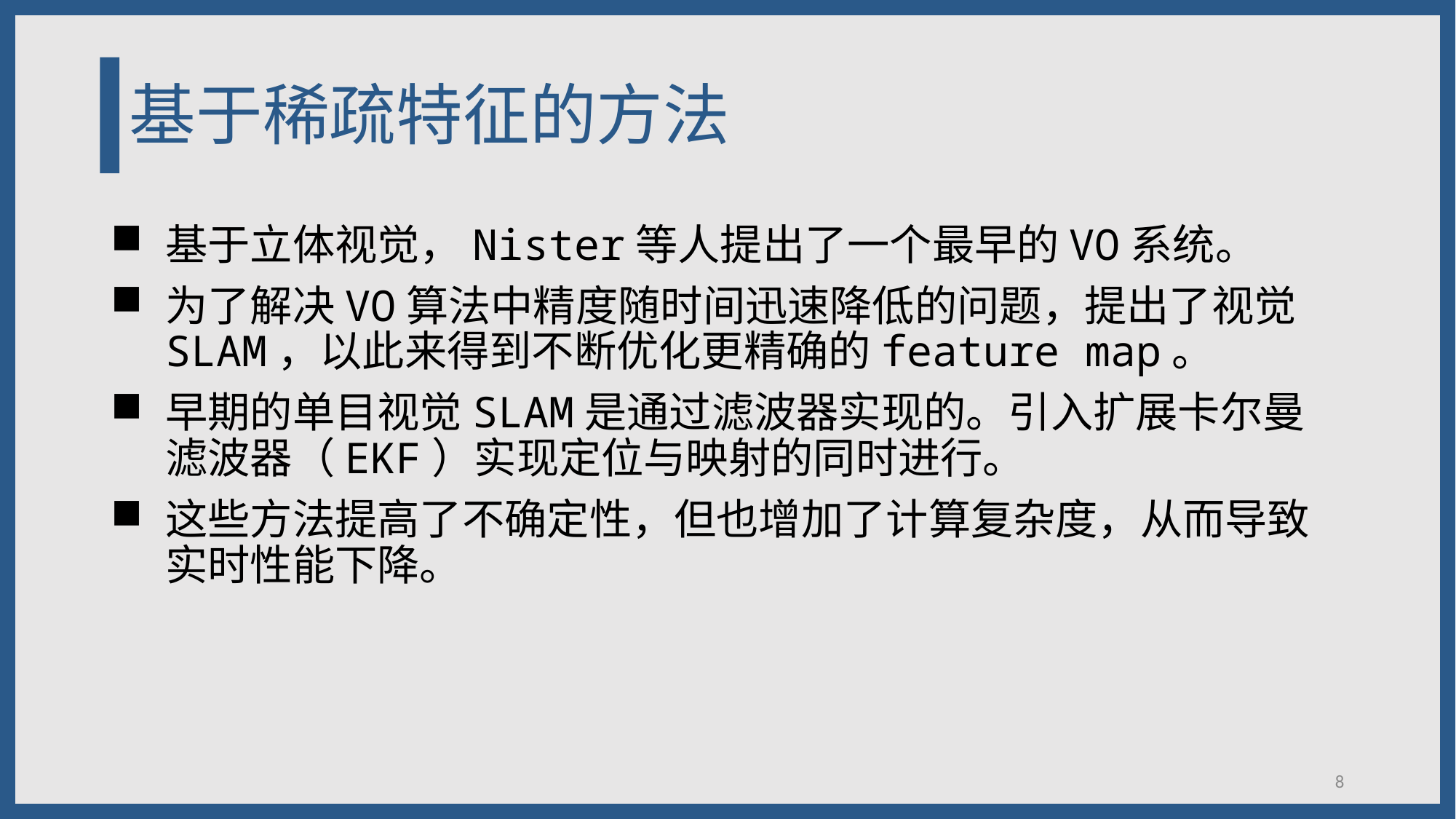

# 基于稀疏特征的方法
基于立体视觉，Nister等人提出了一个最早的VO系统。
为了解决VO算法中精度随时间迅速降低的问题，提出了视觉SLAM，以此来得到不断优化更精确的feature map。
早期的单目视觉SLAM是通过滤波器实现的。引入扩展卡尔曼滤波器（EKF）实现定位与映射的同时进行。
这些方法提高了不确定性，但也增加了计算复杂度，从而导致实时性能下降。
8